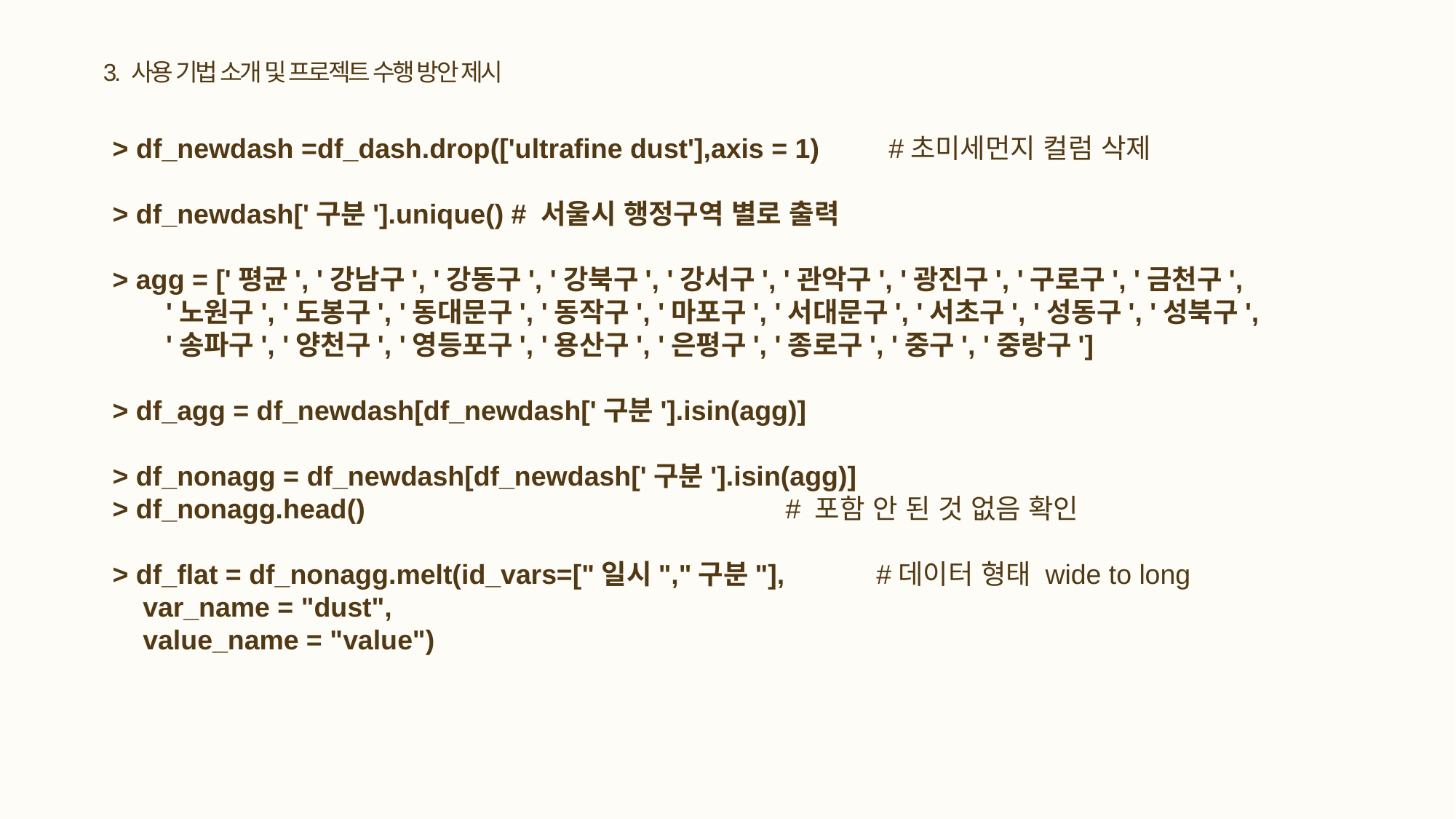

3. 사용 기법 소개 및 프로젝트 수행 방안 제시
> df_newdash =df_dash.drop(['ultrafine dust'],axis = 1)         #초미세먼지 컬럼 삭제

> df_newdash['구분'].unique() # 서울시 행정구역 별로 출력

> agg = ['평균', '강남구', '강동구', '강북구', '강서구', '관악구', '광진구', '구로구', '금천구',
       '노원구', '도봉구', '동대문구', '동작구', '마포구', '서대문구', '서초구', '성동구', '성북구',
       '송파구', '양천구', '영등포구', '용산구', '은평구', '종로구', '중구', '중랑구']

> df_agg = df_newdash[df_newdash['구분'].isin(agg)]

> df_nonagg = df_newdash[df_newdash['구분'].isin(agg)]
> df_nonagg.head()                                                       # 포함 안 된 것 없음 확인

> df_flat = df_nonagg.melt(id_vars=["일시","구분"],            #데이터 형태 wide to long
    var_name = "dust",
    value_name = "value")